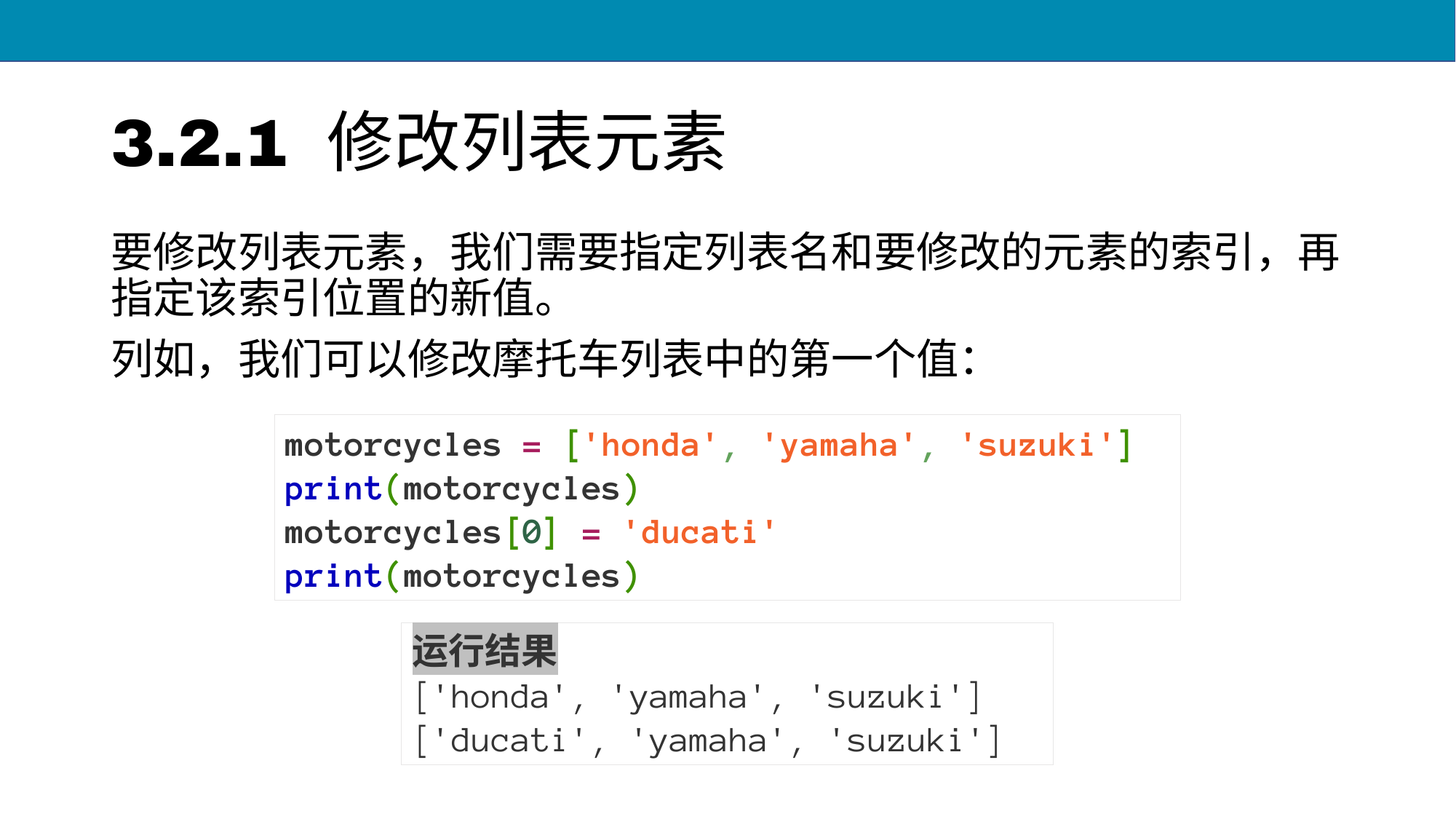

# 3.2.1 修改列表元素
要修改列表元素，我们需要指定列表名和要修改的元素的索引，再指定该索引位置的新值。
列如，我们可以修改摩托车列表中的第一个值：

motorcycles = ['honda', 'yamaha', 'suzuki']
print(motorcycles)
motorcycles[0] = 'ducati'
print(motorcycles)
运行结果
['honda', 'yamaha', 'suzuki']
['ducati', 'yamaha', 'suzuki']